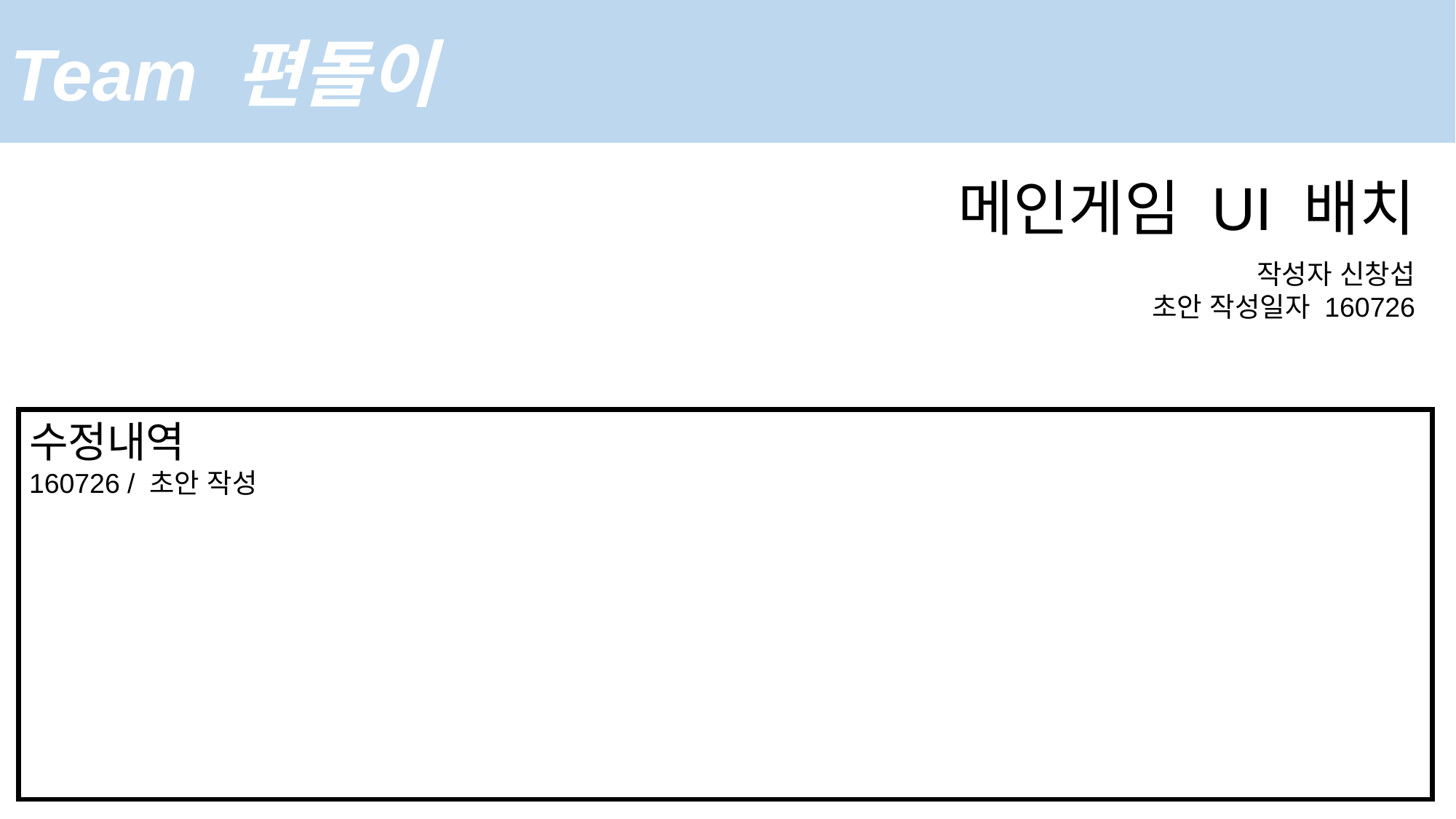

Team 편돌이
메인게임 UI 배치
작성자 신창섭
초안 작성일자 160726
수정내역
160726 / 초안 작성